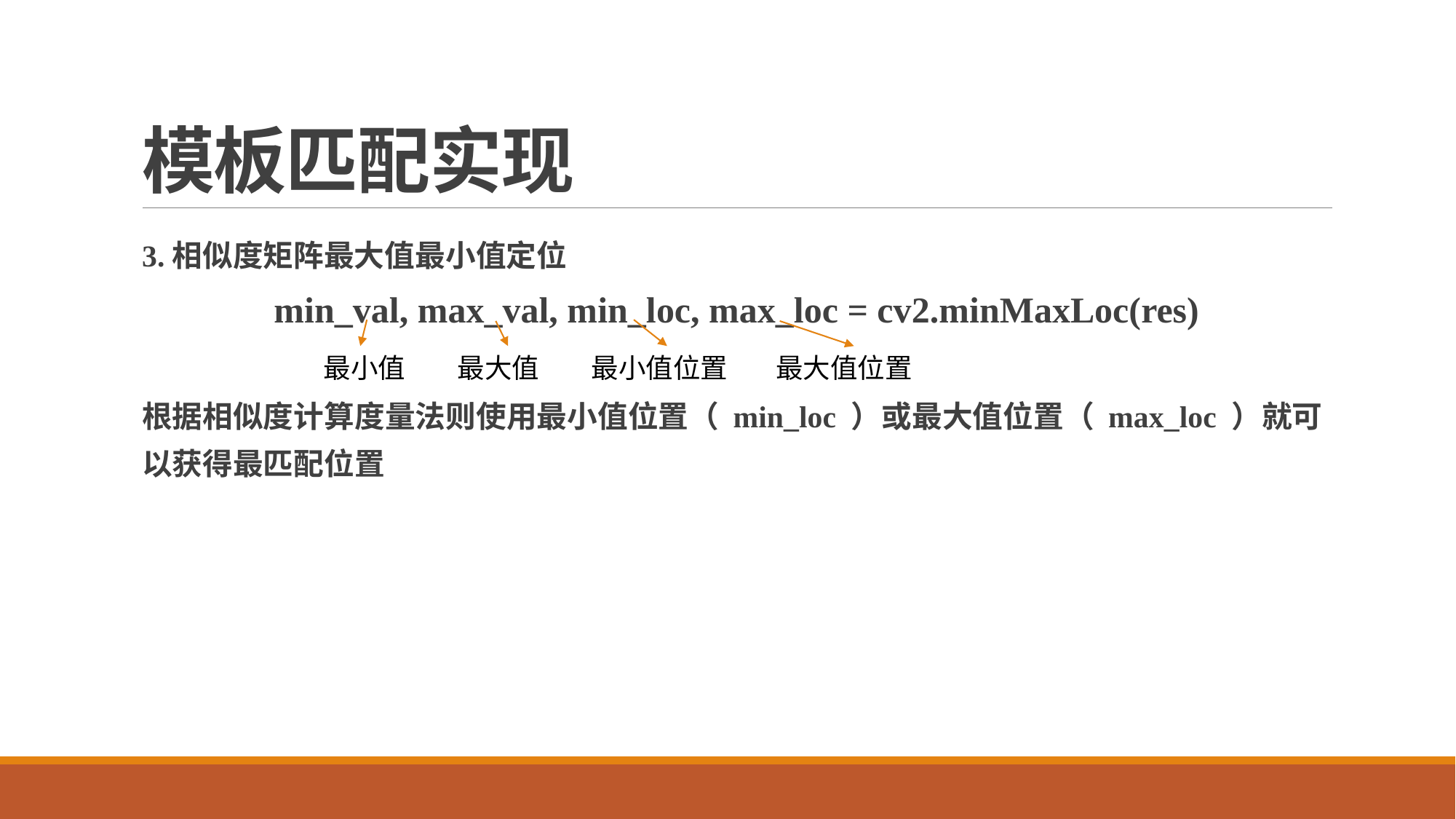

# 模板匹配实现
3.相似度矩阵最大值最小值定位
min_val, max_val, min_loc, max_loc = cv2.minMaxLoc(res)

根据相似度计算度量法则使用最小值位置（ min_loc ）或最大值位置（ max_loc ）就可以获得最匹配位置
最小值
最大值
最小值位置
最大值位置